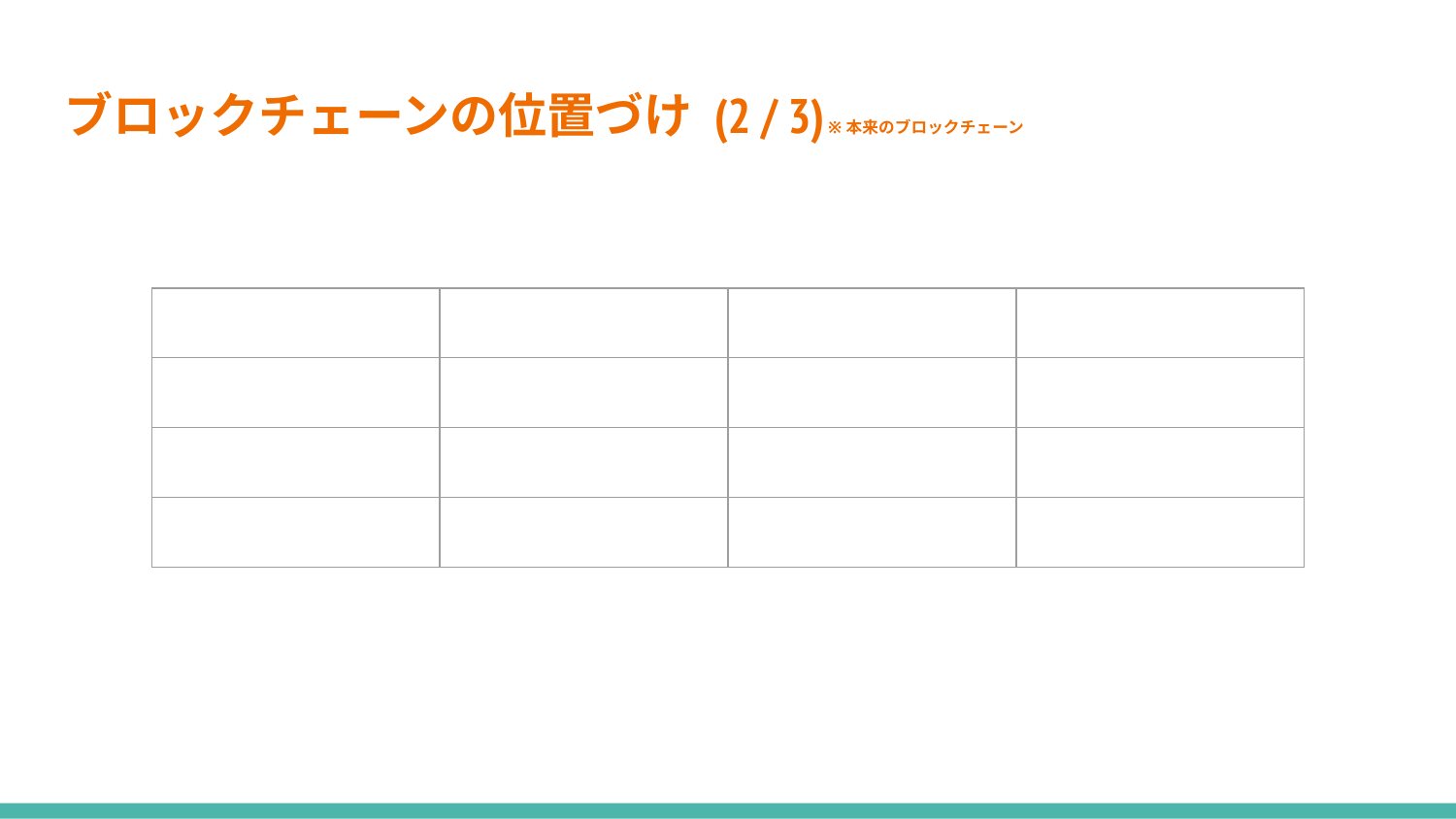

# ブロックチェーンの位置づけ (2 / 3) ※本来のブロックチェーン

|  |  |  |  |
| --- | --- | --- | --- |
|  |  |  |  |
|  |  |  |  |
|  |  |  |  |